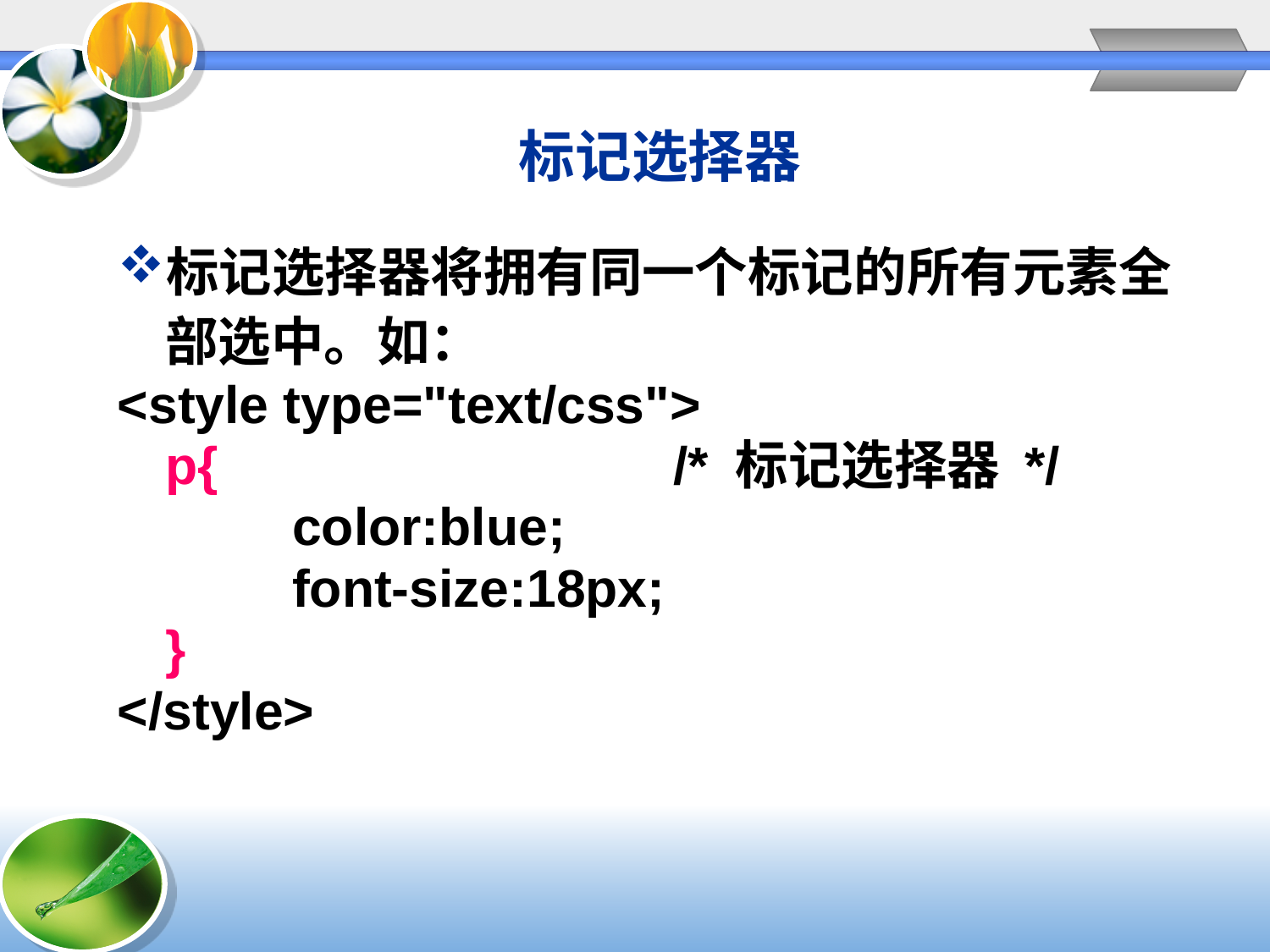

# 标记选择器
标记选择器将拥有同一个标记的所有元素全部选中。如：
<style type="text/css">
	p{				/* 标记选择器 */
		color:blue;
		font-size:18px;
	}
</style>